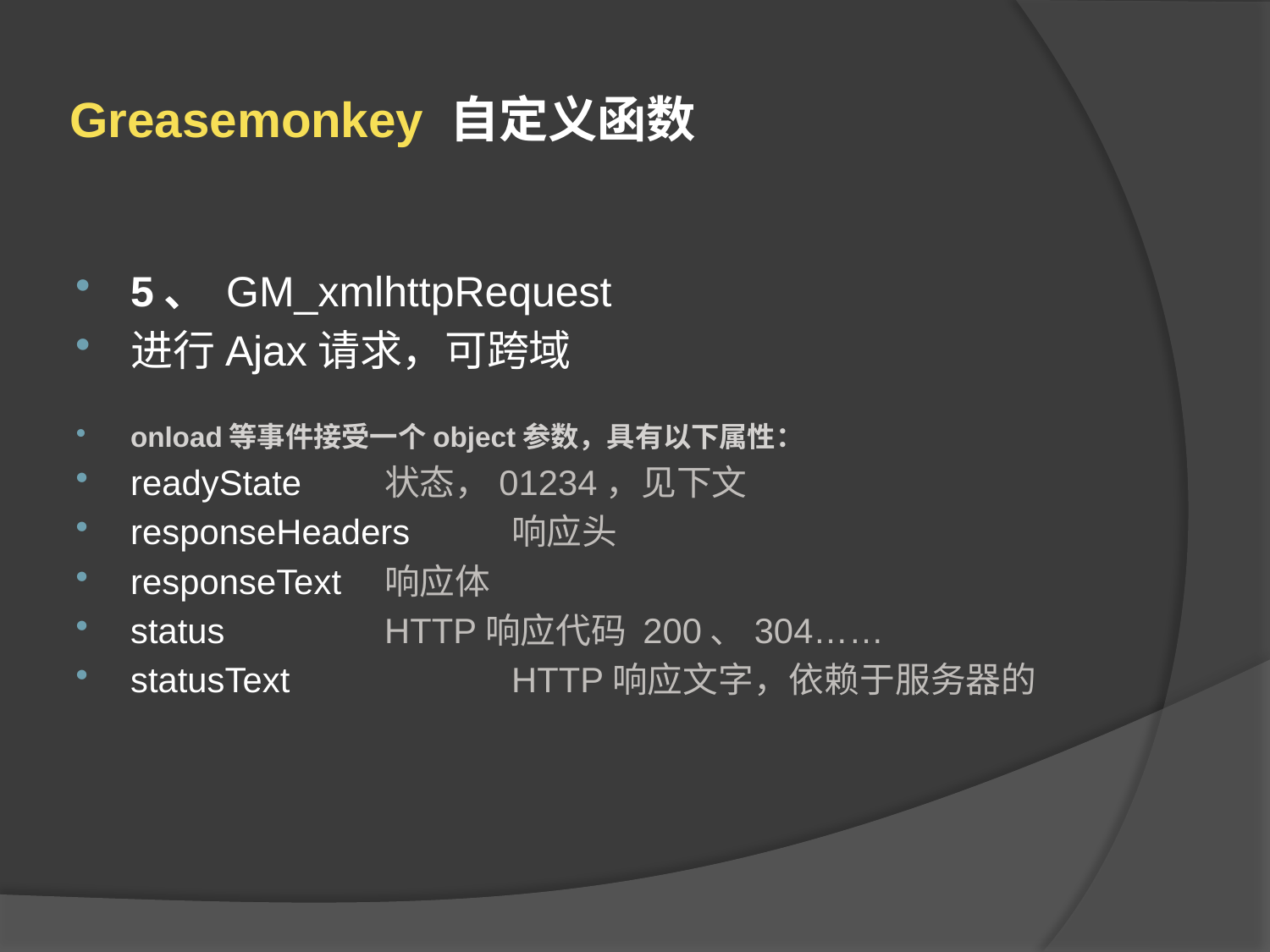

# Greasemonkey 自定义函数
5、 GM_xmlhttpRequest
进行Ajax请求，可跨域

onload等事件接受一个object参数，具有以下属性：
readyState   	状态，01234，见下文
responseHeaders  	响应头
responseText  	响应体
status 		HTTP响应代码 200、304……
statusText		HTTP响应文字，依赖于服务器的